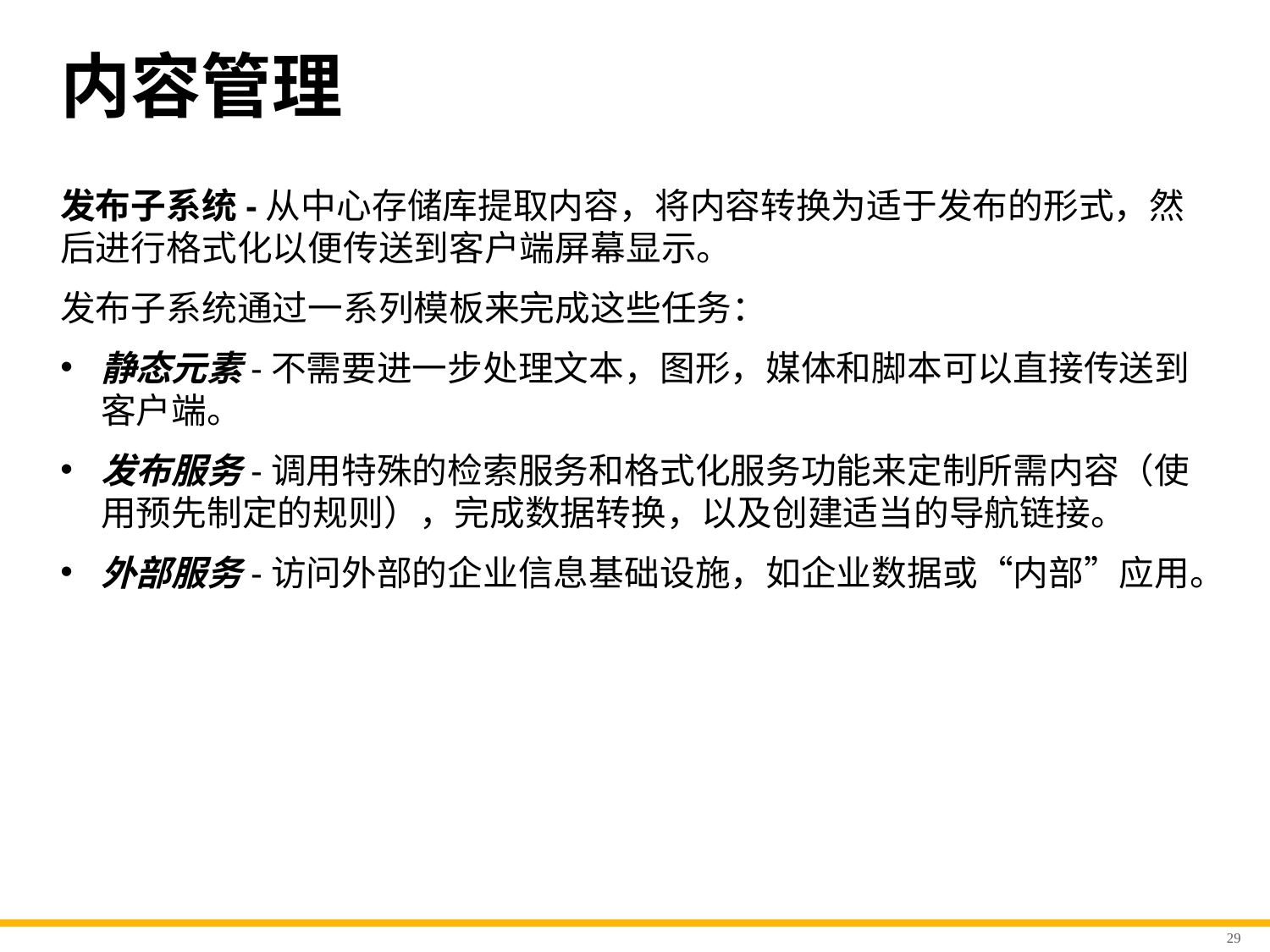

# 内容管理
发布子系统-从中心存储库提取内容，将内容转换为适于发布的形式，然后进行格式化以便传送到客户端屏幕显示。
发布子系统通过一系列模板来完成这些任务：
静态元素-不需要进一步处理文本，图形，媒体和脚本可以直接传送到客户端。
发布服务-调用特殊的检索服务和格式化服务功能来定制所需内容（使用预先制定的规则），完成数据转换，以及创建适当的导航链接。
外部服务-访问外部的企业信息基础设施，如企业数据或“内部”应用。
29